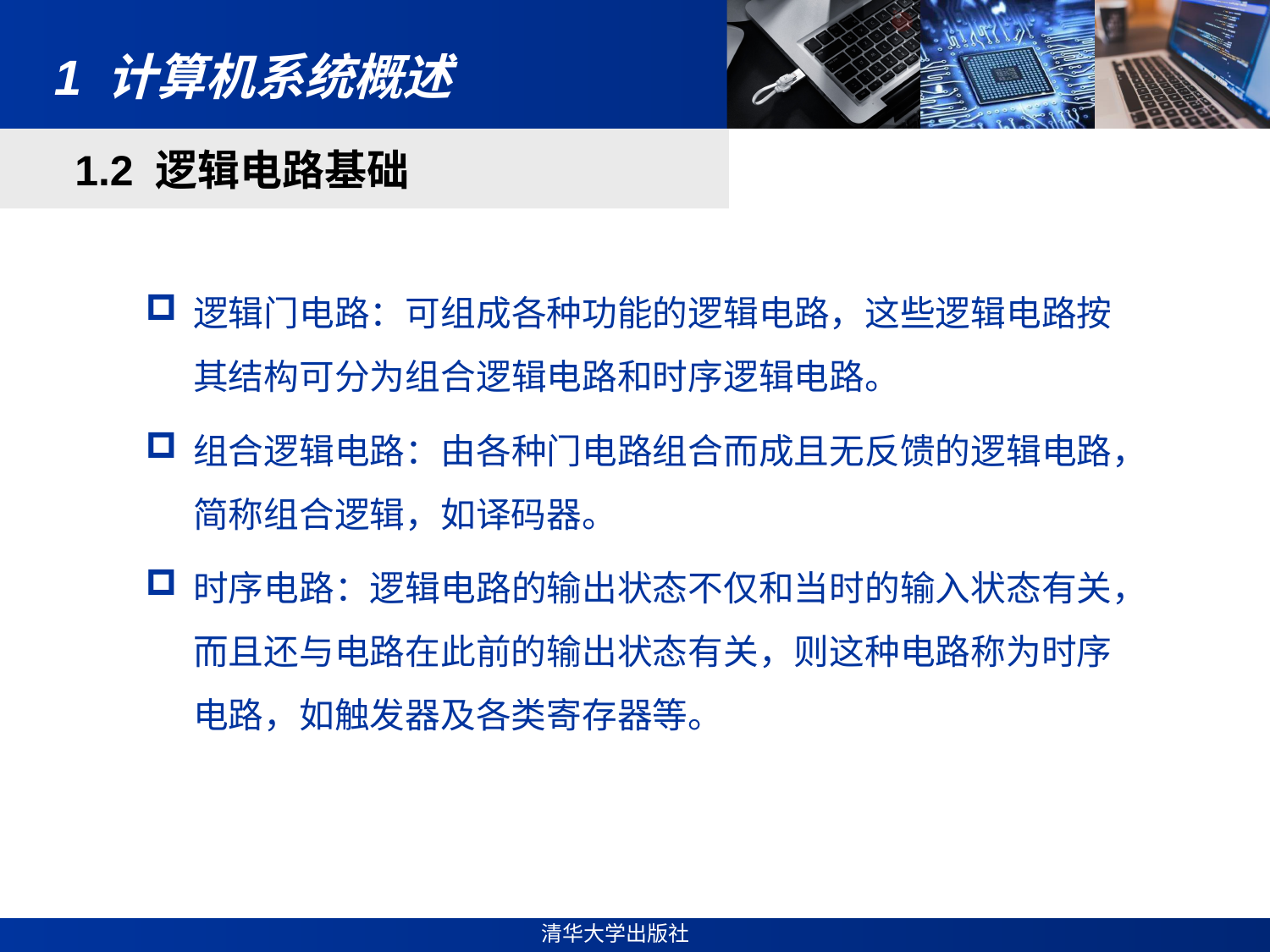

# 1 计算机系统概述
1.2 逻辑电路基础

逻辑门电路：可组成各种功能的逻辑电路，这些逻辑电路按其结构可分为组合逻辑电路和时序逻辑电路。
组合逻辑电路：由各种门电路组合而成且无反馈的逻辑电路，简称组合逻辑，如译码器。
时序电路：逻辑电路的输出状态不仅和当时的输入状态有关，而且还与电路在此前的输出状态有关，则这种电路称为时序电路，如触发器及各类寄存器等。